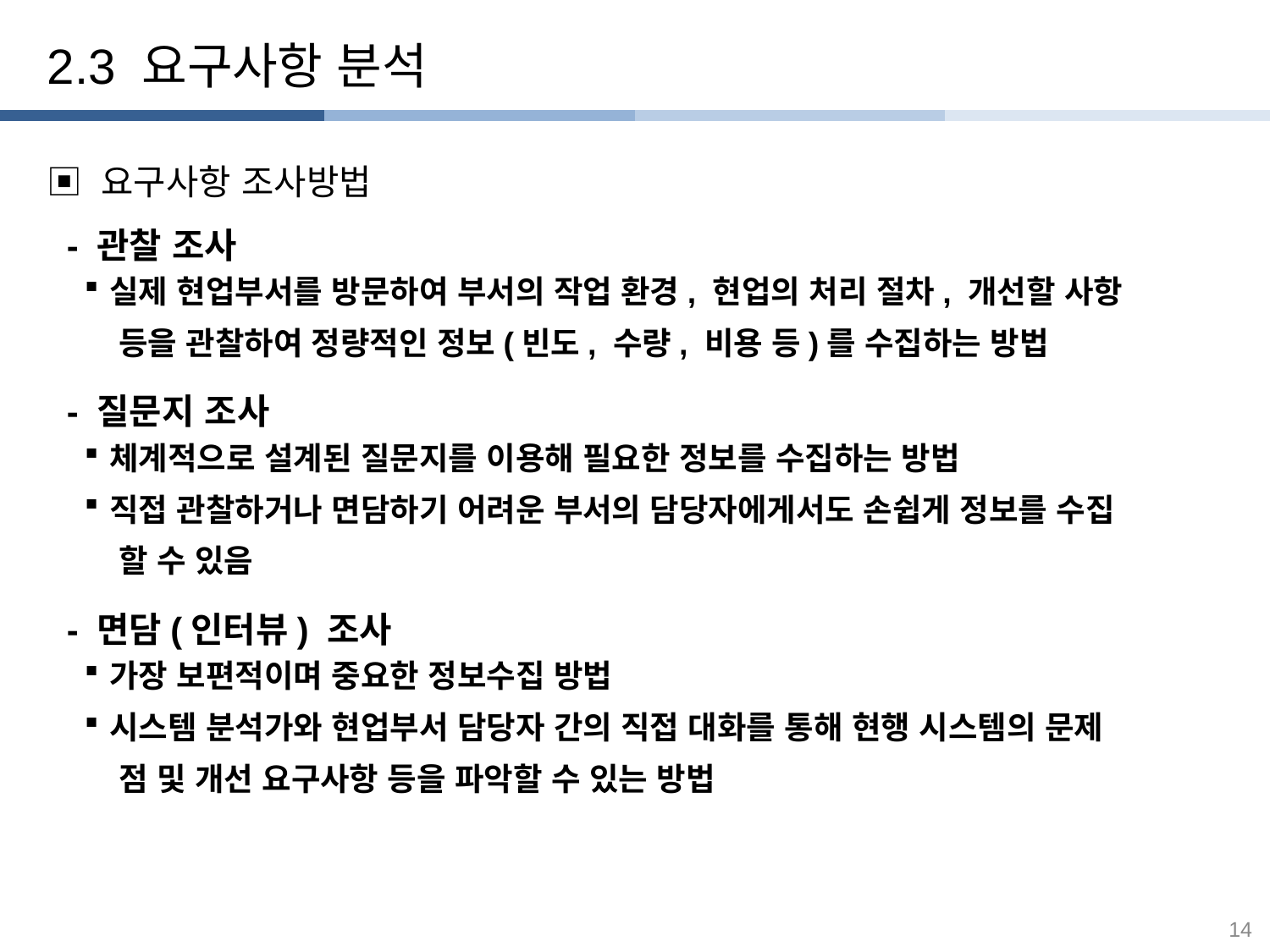

# 2.3 요구사항 분석
▣ 요구사항 조사방법
  - 관찰 조사
실제 현업부서를 방문하여 부서의 작업 환경, 현업의 처리 절차, 개선할 사항
   등을 관찰하여 정량적인 정보(빈도, 수량, 비용 등)를 수집하는 방법
  - 질문지 조사
체계적으로 설계된 질문지를 이용해 필요한 정보를 수집하는 방법
직접 관찰하거나 면담하기 어려운 부서의 담당자에게서도 손쉽게 정보를 수집
   할 수 있음
  - 면담(인터뷰) 조사
가장 보편적이며 중요한 정보수집 방법
시스템 분석가와 현업부서 담당자 간의 직접 대화를 통해 현행 시스템의 문제
   점 및 개선 요구사항 등을 파악할 수 있는 방법

14